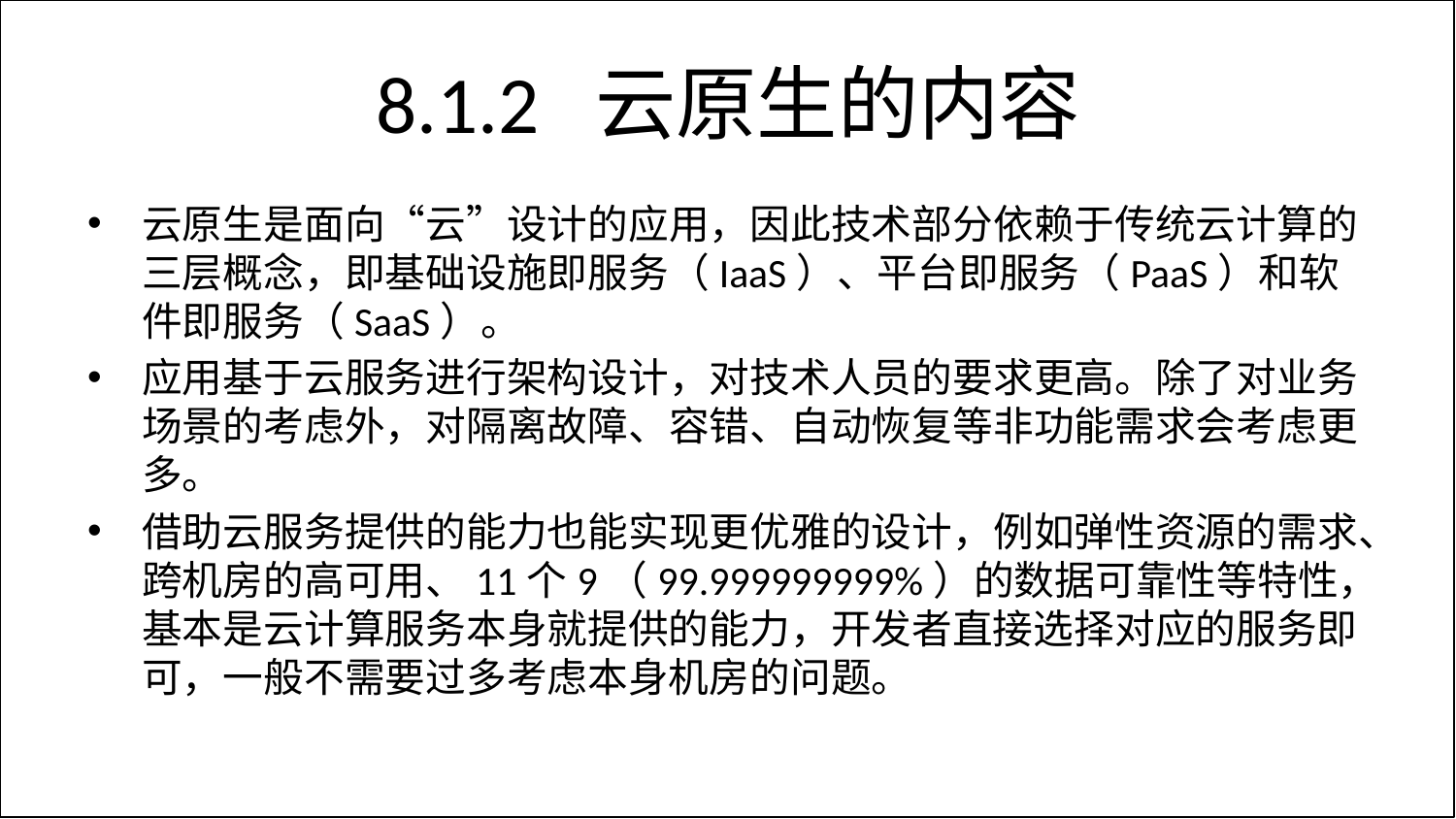

# 8.1.2  云原生的内容
云原生是面向“云”设计的应用，因此技术部分依赖于传统云计算的三层概念，即基础设施即服务（IaaS）、平台即服务（PaaS）和软件即服务（SaaS）。
应用基于云服务进行架构设计，对技术人员的要求更高。除了对业务场景的考虑外，对隔离故障、容错、自动恢复等非功能需求会考虑更多。
借助云服务提供的能力也能实现更优雅的设计，例如弹性资源的需求、跨机房的高可用、11个9（99.999999999%）的数据可靠性等特性，基本是云计算服务本身就提供的能力，开发者直接选择对应的服务即可，一般不需要过多考虑本身机房的问题。